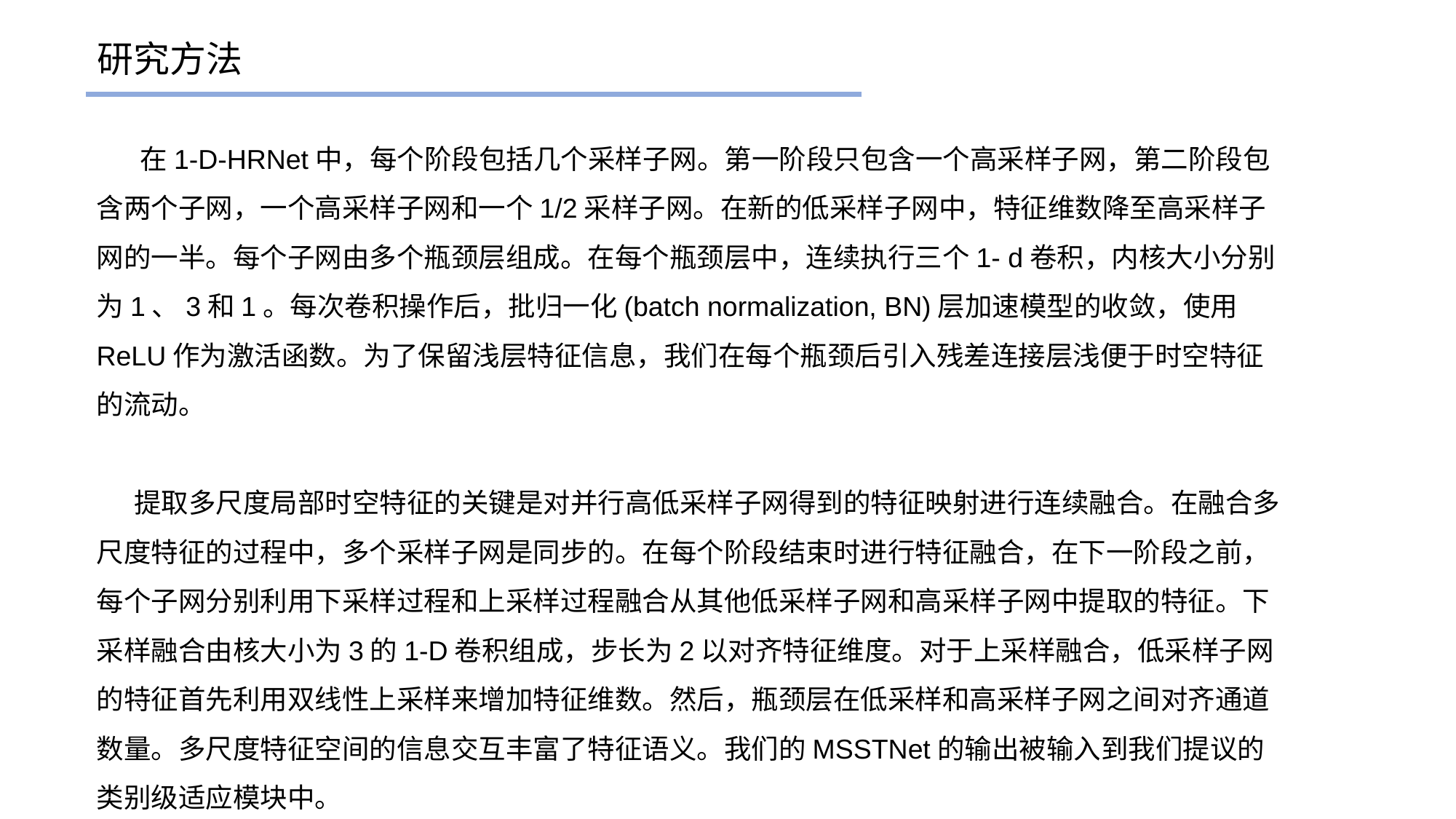

研究方法
      在1-D-HRNet中，每个阶段包括几个采样子网。第一阶段只包含一个高采样子网，第二阶段包含两个子网，一个高采样子网和一个1/2采样子网。在新的低采样子网中，特征维数降至高采样子网的一半。每个子网由多个瓶颈层组成。在每个瓶颈层中，连续执行三个1- d卷积，内核大小分别为1、3和1。每次卷积操作后，批归一化(batch normalization, BN)层加速模型的收敛，使用ReLU作为激活函数。为了保留浅层特征信息，我们在每个瓶颈后引入残差连接层浅便于时空特征的流动。

     提取多尺度局部时空特征的关键是对并行高低采样子网得到的特征映射进行连续融合。在融合多尺度特征的过程中，多个采样子网是同步的。在每个阶段结束时进行特征融合，在下一阶段之前，每个子网分别利用下采样过程和上采样过程融合从其他低采样子网和高采样子网中提取的特征。下采样融合由核大小为3的1-D卷积组成，步长为2以对齐特征维度。对于上采样融合，低采样子网的特征首先利用双线性上采样来增加特征维数。然后，瓶颈层在低采样和高采样子网之间对齐通道数量。多尺度特征空间的信息交互丰富了特征语义。我们的MSSTNet的输出被输入到我们提议的类别级适应模块中。